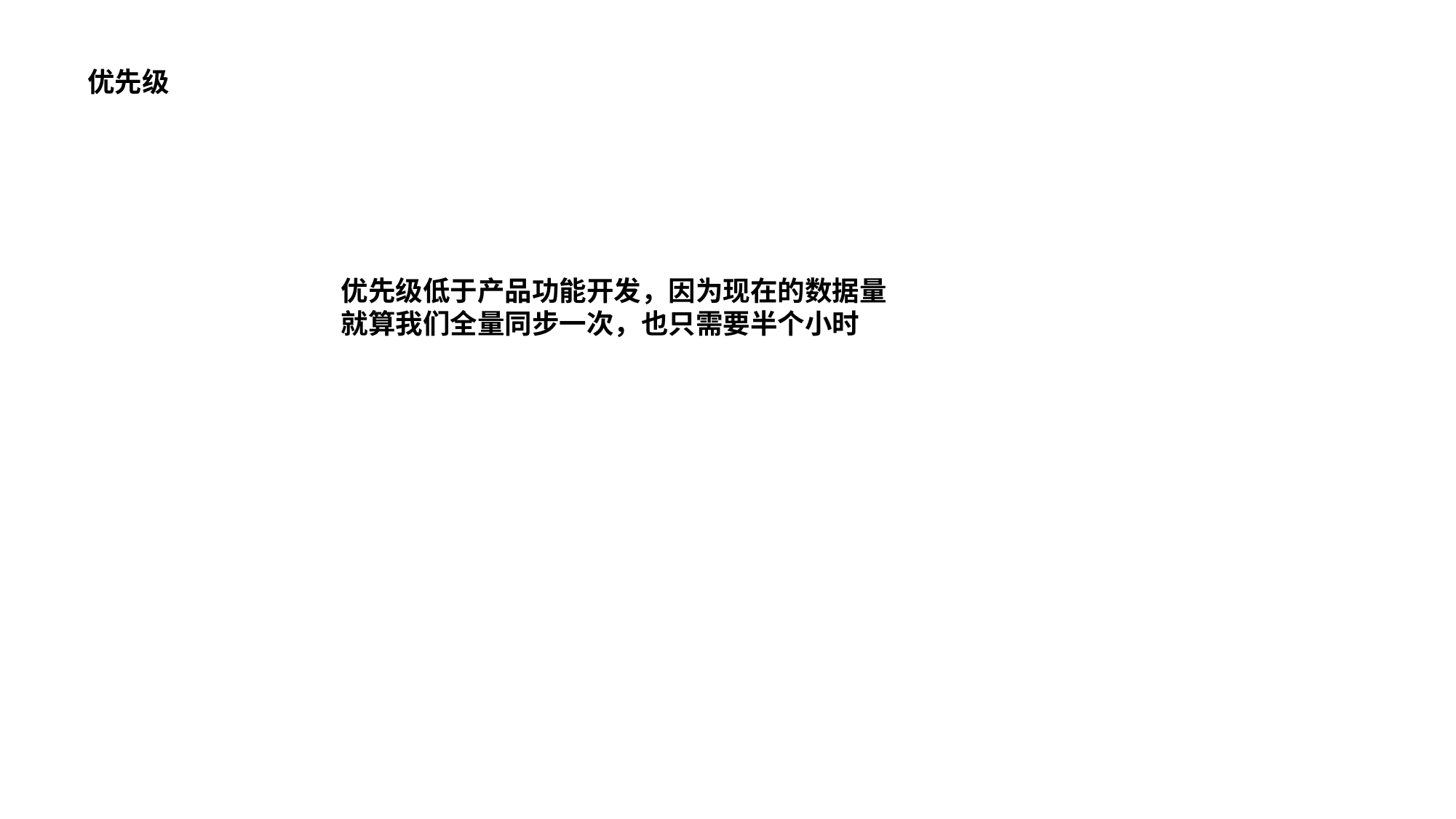

优先级
优先级低于产品功能开发，因为现在的数据量就算我们全量同步一次，也只需要半个小时